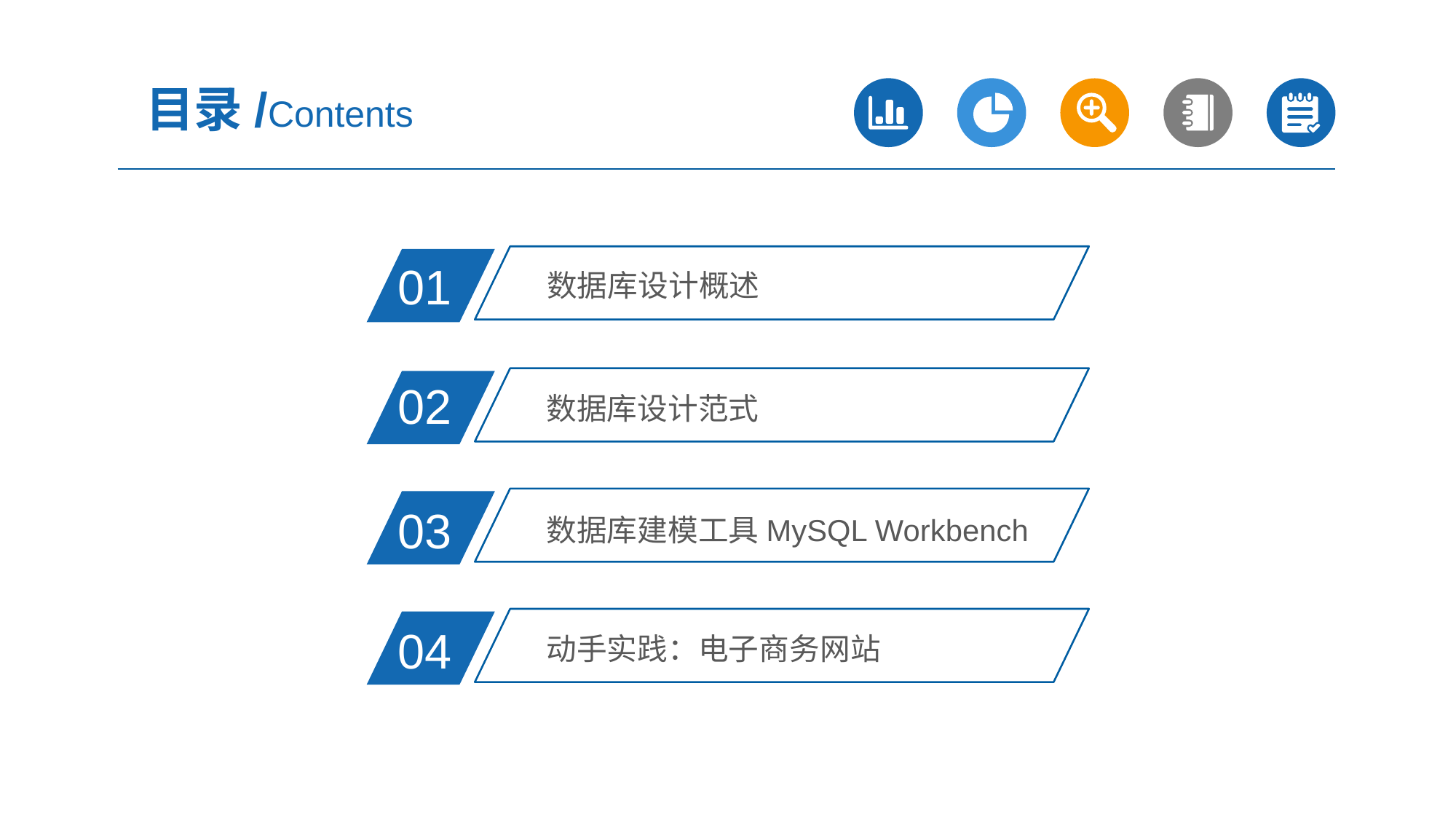

目录/Contents

数据库设计概述

01

数据库设计范式
02

数据库建模工具MySQL Workbench

03

动手实践：电子商务网站

04